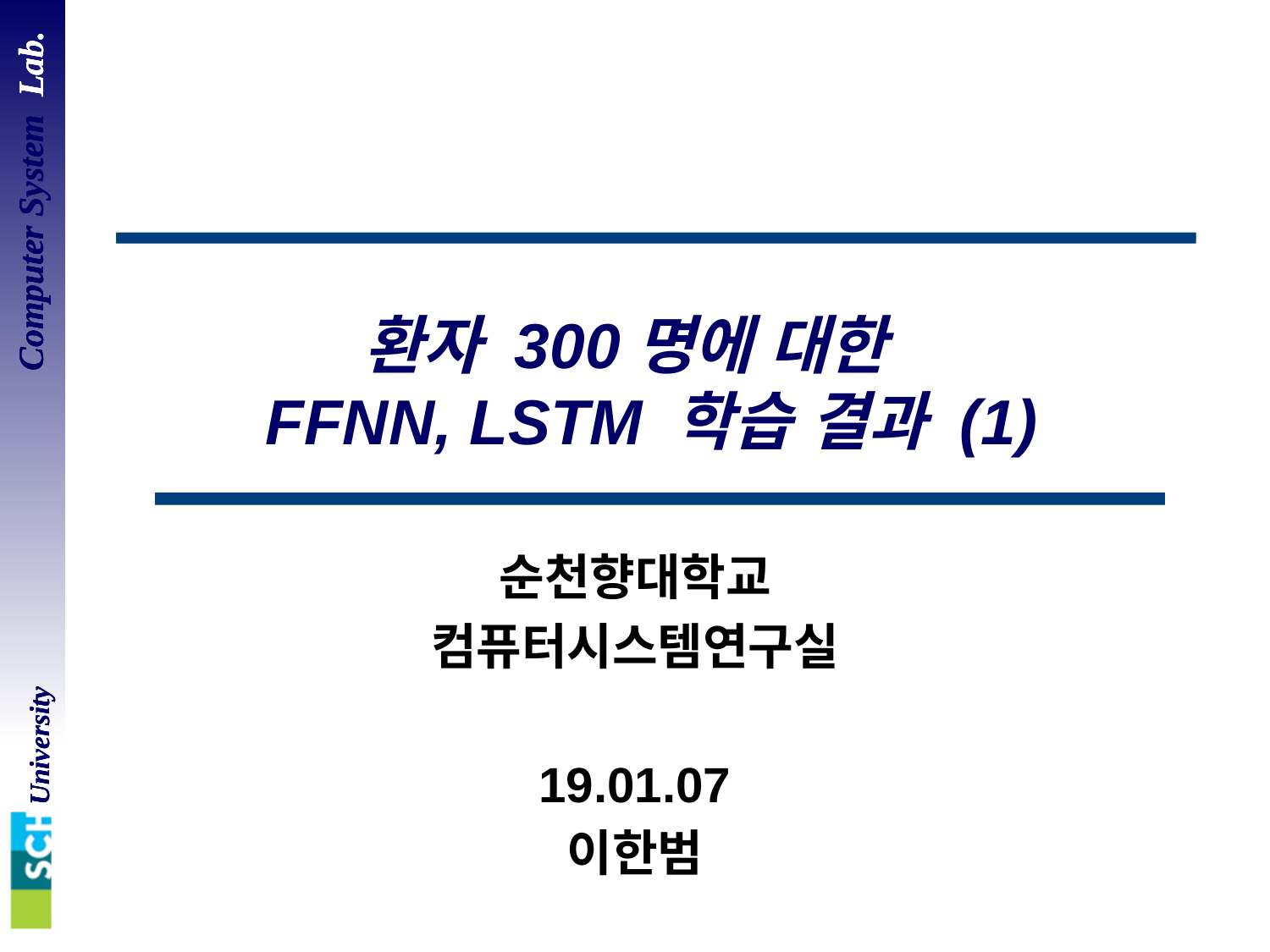

# 환자 300명에 대한 FFNN, LSTM 학습 결과 (1)
순천향대학교
컴퓨터시스템연구실

19.01.07
이한범